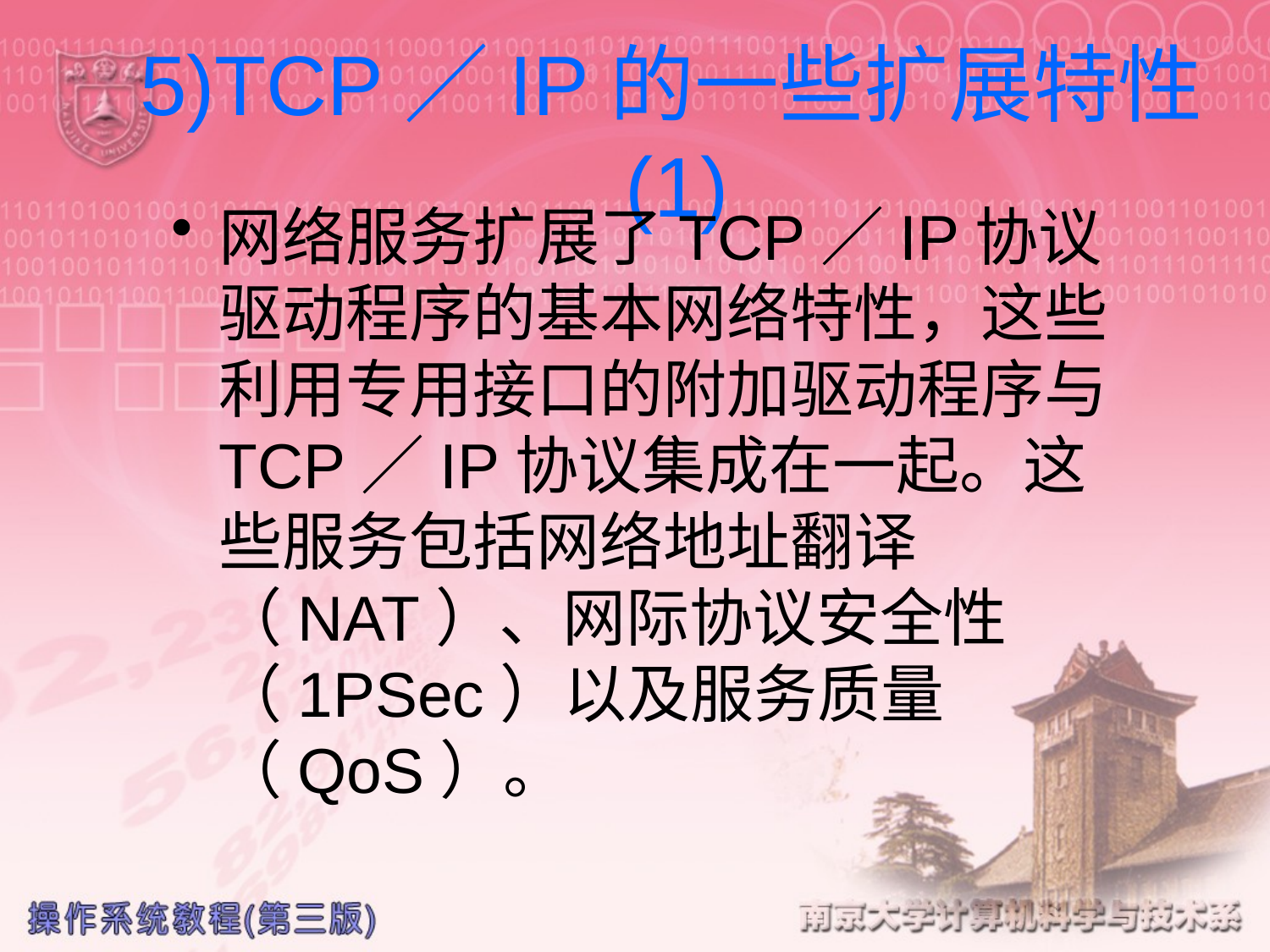

# 5)TCP／IP的一些扩展特性(1)
网络服务扩展了TCP／IP协议驱动程序的基本网络特性，这些利用专用接口的附加驱动程序与TCP／IP协议集成在一起。这些服务包括网络地址翻译（NAT）、网际协议安全性（1PSec）以及服务质量（QoS）。